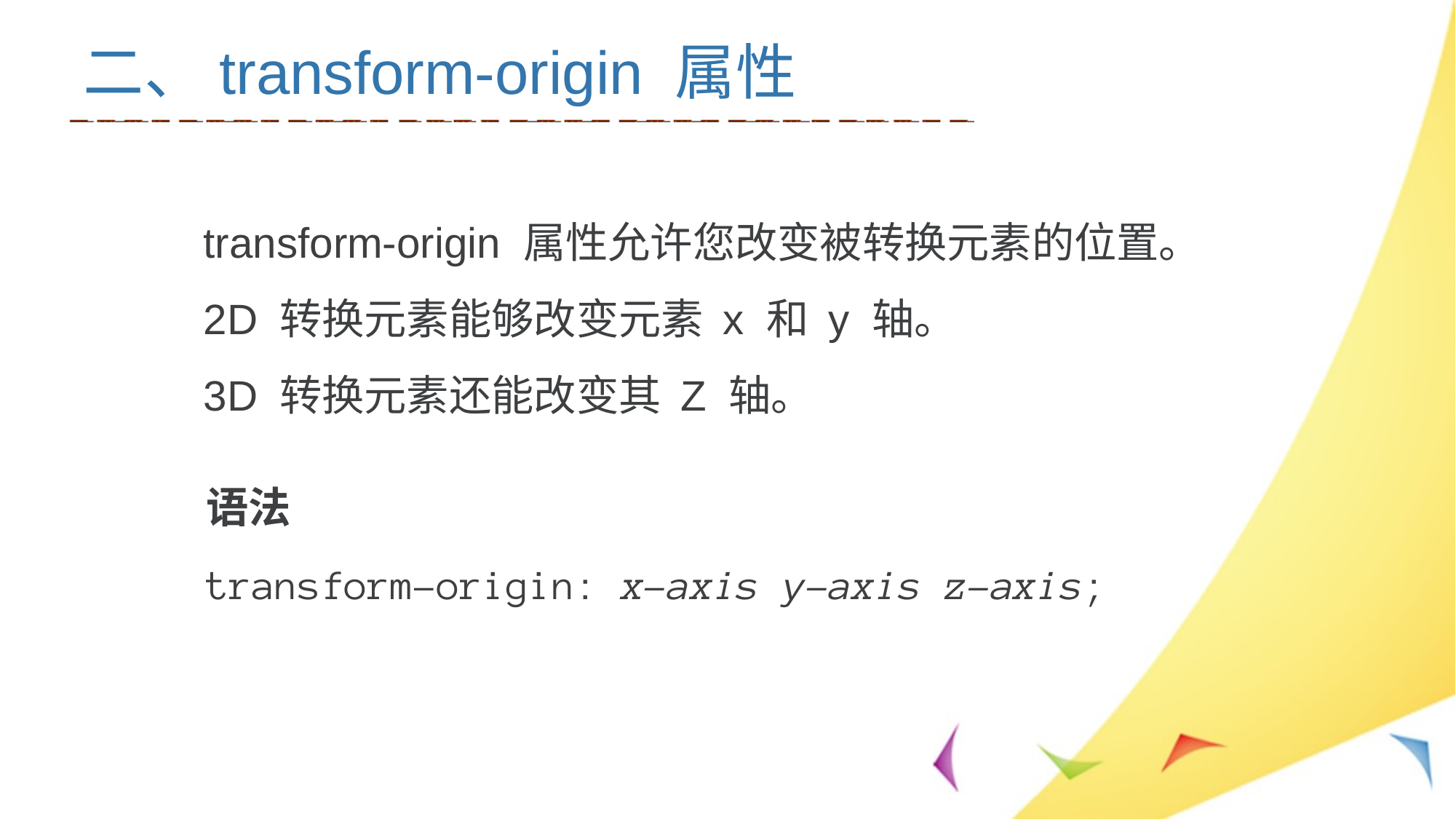

# 二、transform-origin 属性
transform-origin 属性允许您改变被转换元素的位置。
2D 转换元素能够改变元素 x 和 y 轴。
3D 转换元素还能改变其 Z 轴。
语法
transform-origin: x-axis y-axis z-axis;